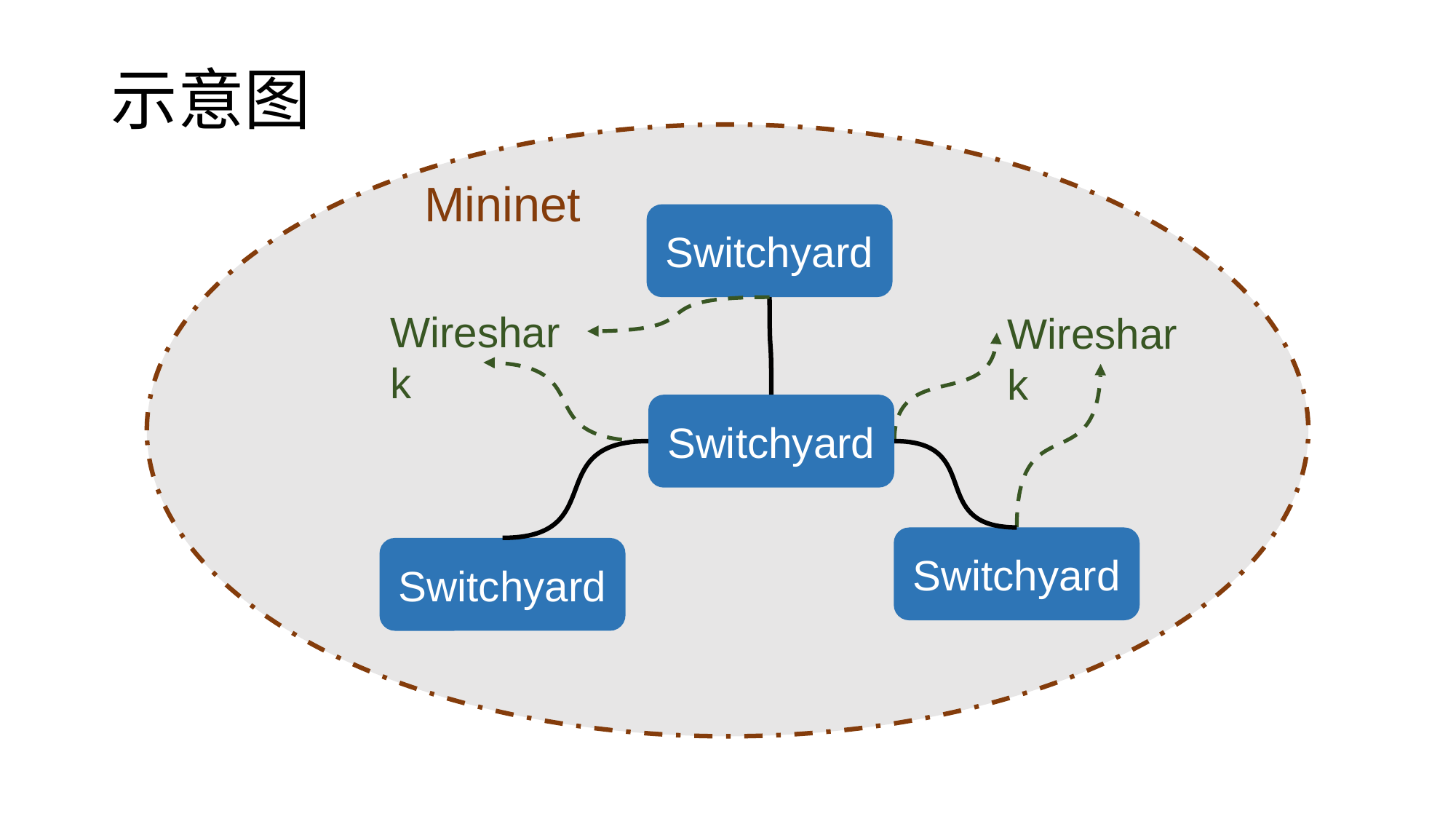

# 示意图

Mininet
Switchyard
Switchyard
Switchyard
Switchyard
Wireshark
Wireshark